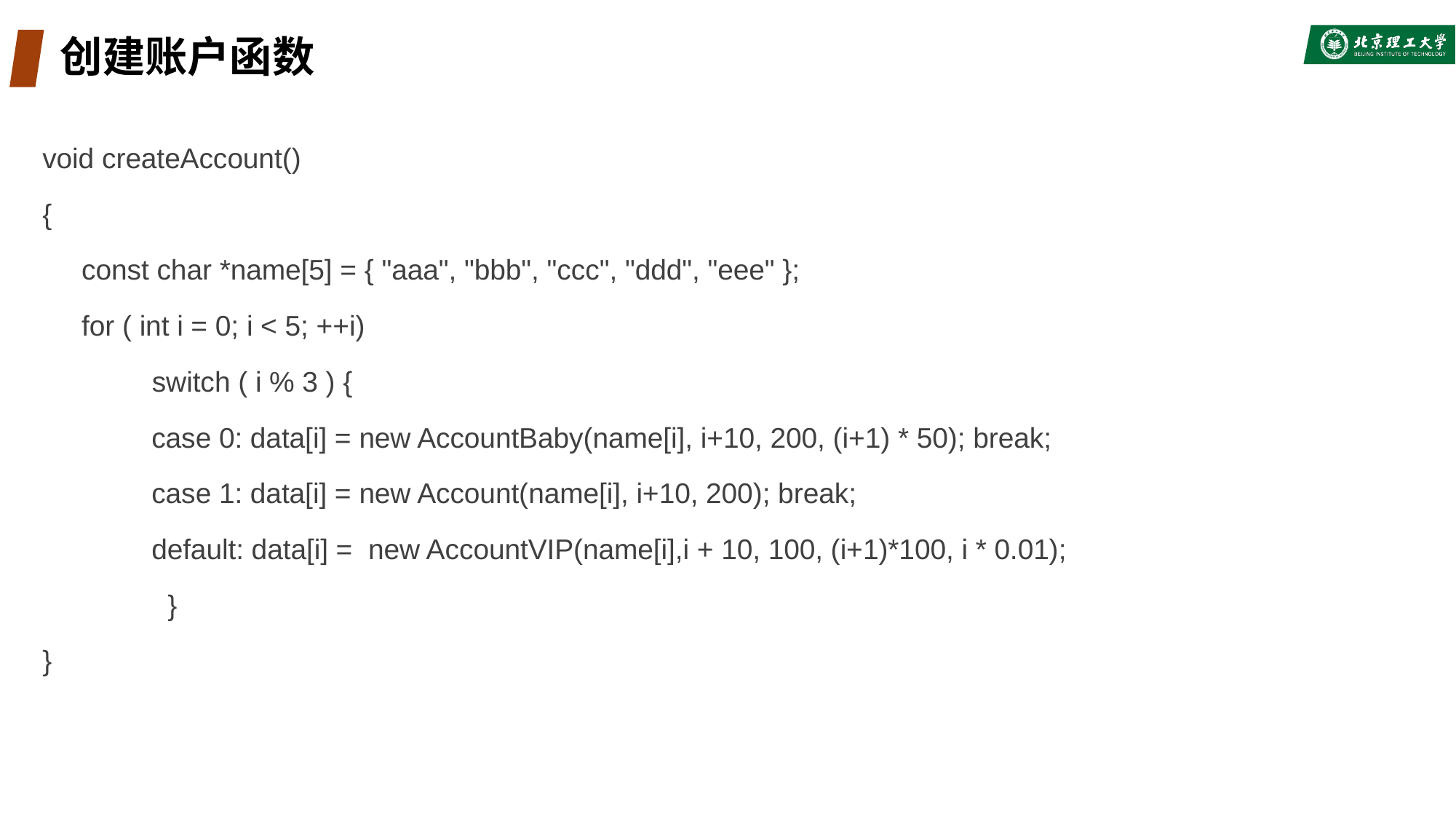

# 创建账户函数
void createAccount()
{
     const char *name[5] = { "aaa", "bbb", "ccc", "ddd", "eee" };
     for ( int i = 0; i < 5; ++i)
              switch ( i % 3 ) {
	case 0: data[i] = new AccountBaby(name[i], i+10, 200, (i+1) * 50); break;
	case 1: data[i] = new Account(name[i], i+10, 200); break;
	default: data[i] =  new AccountVIP(name[i],i + 10, 100, (i+1)*100, i * 0.01);
                }
}